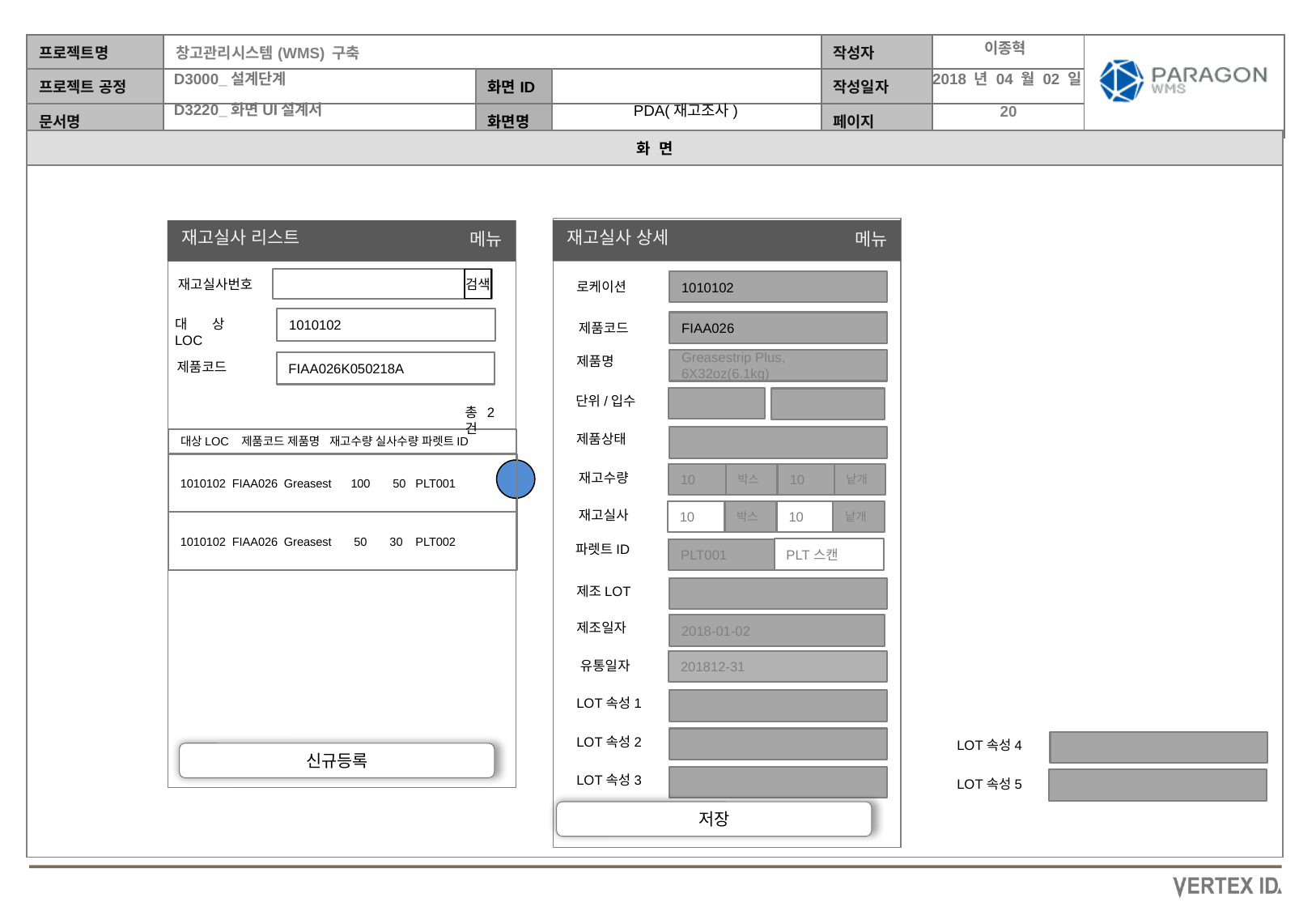

이종혁
2018 년 04 월 02 일
PDA(재고조사)

재고실사 상세

재고실사 리스트
메뉴
메뉴

검색
재고실사번호
1010102
로케이션
1010102
대상LOC
FIAA026
제품코드
제품명
Greasestrip Plus, 6X32oz(6.1kg)
FIAA026K050218A
제품코드

단위/입수

총2건
제품상태

대상LOC   제품코드 제품명   재고수량 실사수량 파렛트ID
1010102  FIAA026  Greasest      100       50   PLT001

재고수량
박스
10
10
낱개
재고실사
박스
10
10
낱개
1010102  FIAA026  Greasest       50       30    PLT002
파렛트ID
PLT스캔
PLT001
제조LOT

제조일자
2018-01-02
201812-31
유통일자
LOT속성1

LOT속성2

LOT속성4

신규등록
LOT속성3

LOT속성5
저장